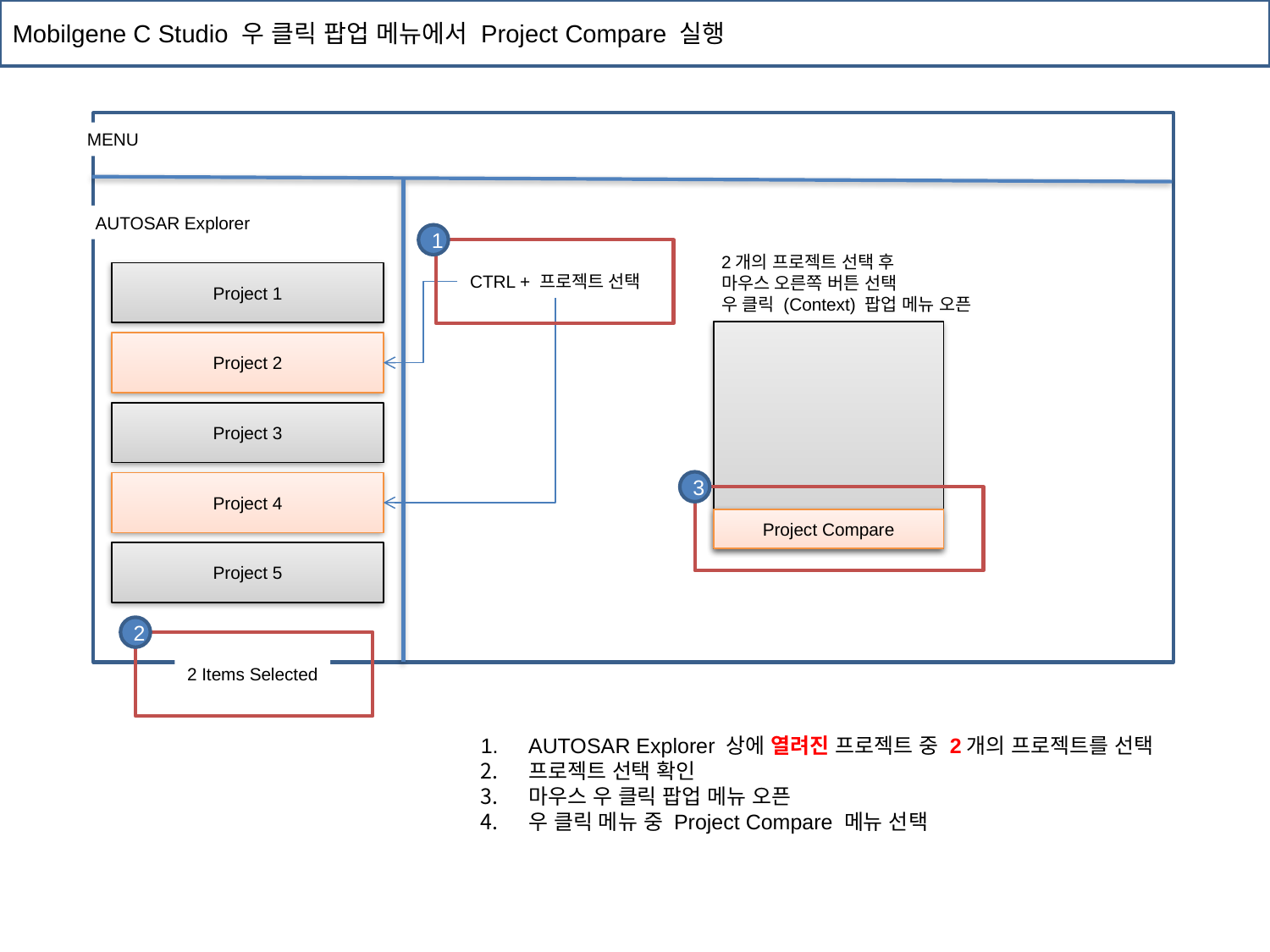

Mobilgene C Studio 우 클릭 팝업 메뉴에서 Project Compare 실행

MENU
AUTOSAR Explorer
1

2개의 프로젝트 선택 후
마우스 오른쪽 버튼 선택
우 클릭 (Context) 팝업 메뉴 오픈
Project 1
CTRL + 프로젝트 선택

Project 2
Project 3
3
Project 4

Project Compare
Project 5
2

2 Items Selected
AUTOSAR Explorer 상에 열려진 프로젝트 중 2개의 프로젝트를 선택
프로젝트 선택 확인
마우스 우 클릭 팝업 메뉴 오픈
우 클릭 메뉴 중 Project Compare 메뉴 선택